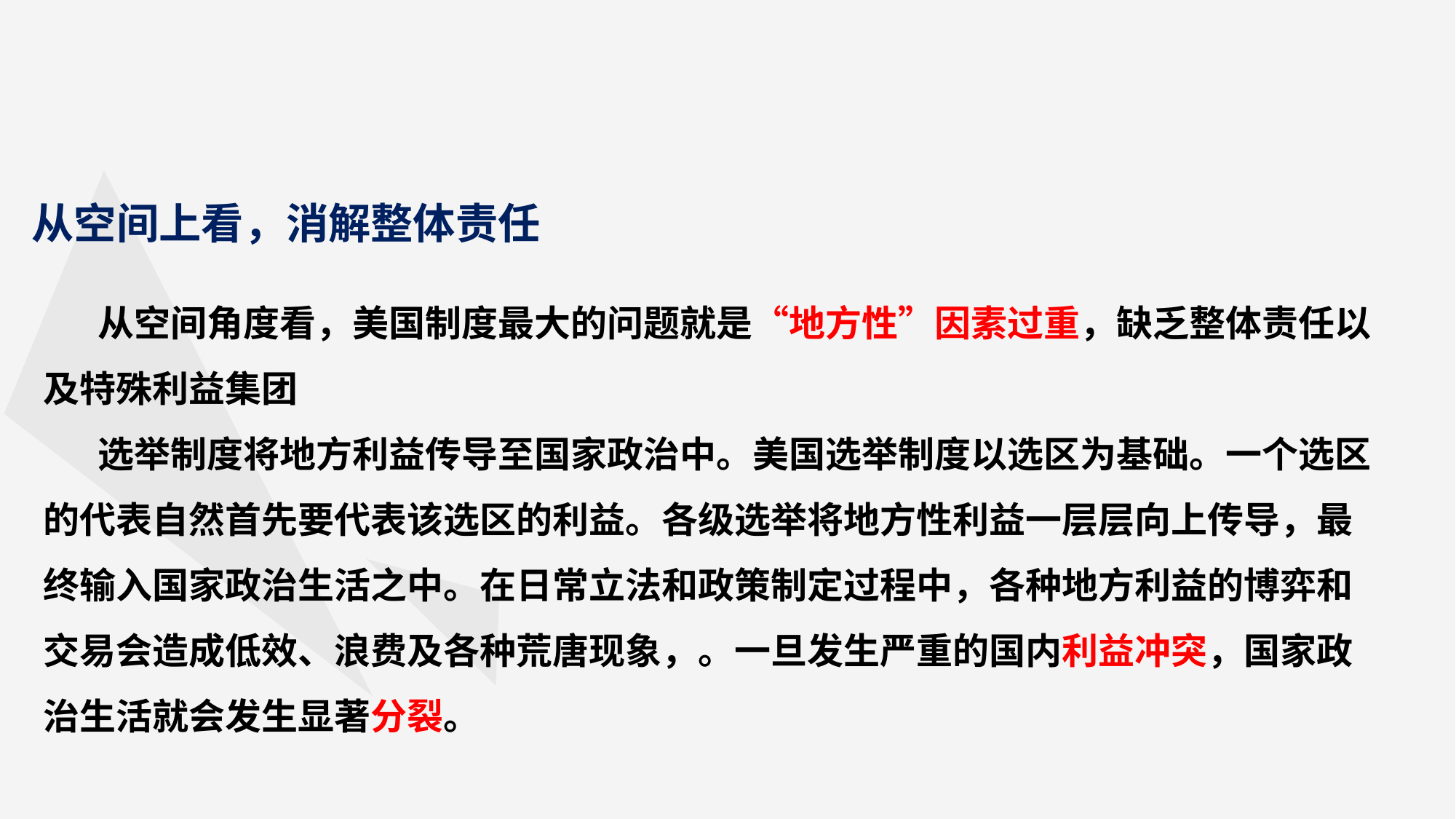

从空间上看，消解整体责任

从空间角度看，美国制度最大的问题就是“地方性”因素过重，缺乏整体责任以及特殊利益集团
选举制度将地方利益传导至国家政治中。美国选举制度以选区为基础。一个选区的代表自然首先要代表该选区的利益。各级选举将地方性利益一层层向上传导，最终输入国家政治生活之中。在日常立法和政策制定过程中，各种地方利益的博弈和交易会造成低效、浪费及各种荒唐现象，。一旦发生严重的国内利益冲突，国家政治生活就会发生显著分裂。